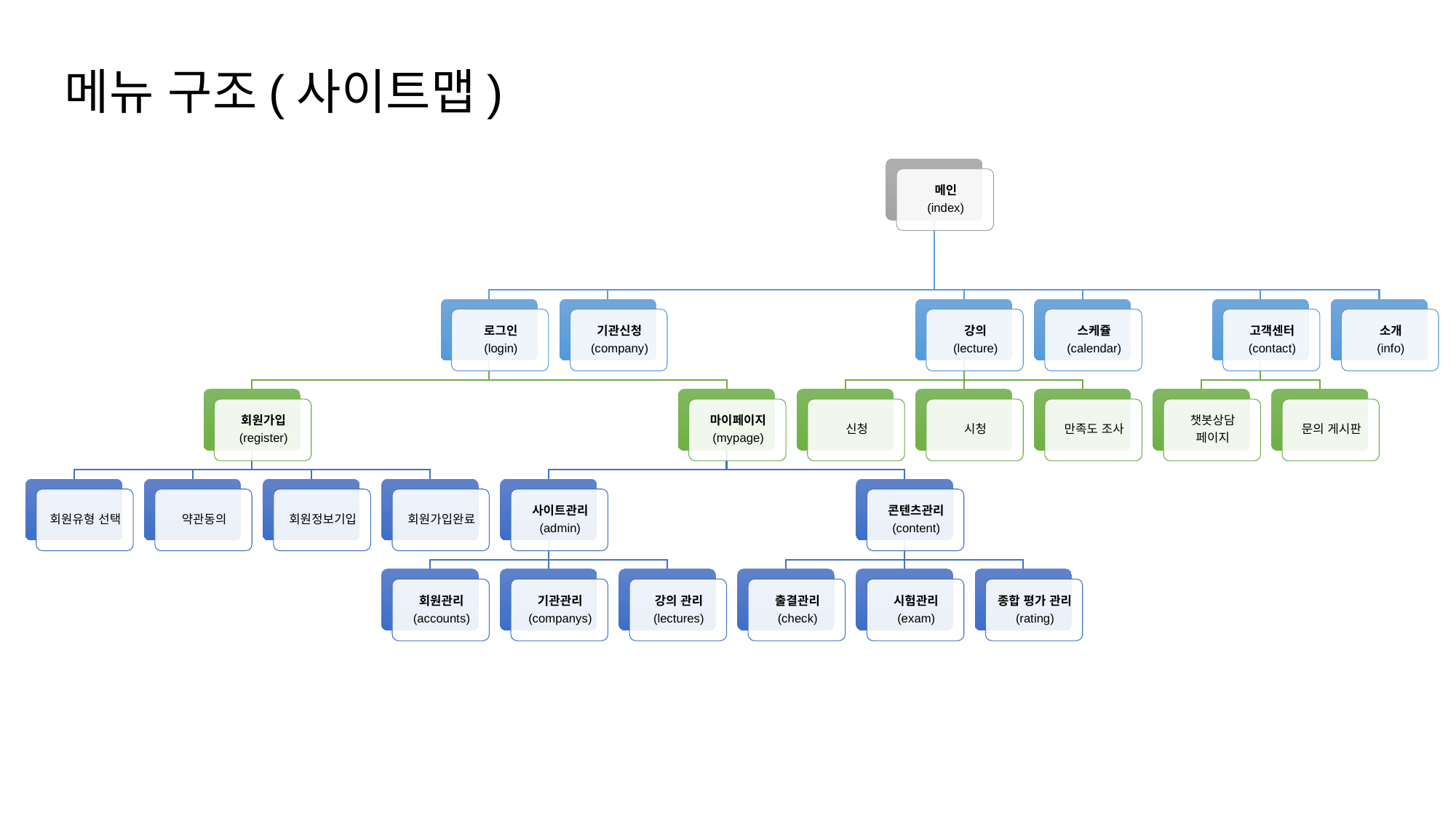

메뉴 구조(사이트맵)
메인
(index)
로그인
(login)
회원가입
(register)
회원유형 선택
약관동의
회원정보기입
회원가입완료
마이페이지
(mypage)
사이트관리
(admin)
회원관리
(accounts)
기관관리
(companys)
강의 관리
(lectures)
콘텐츠관리
(content)
출결관리
(check)
시험관리
(exam)
종합 평가 관리
(rating)
기관신청
(company)
강의
(lecture)
신청
시청
만족도 조사
스케쥴
(calendar)
고객센터
(contact)
챗봇상담
페이지
문의 게시판
소개
(info)